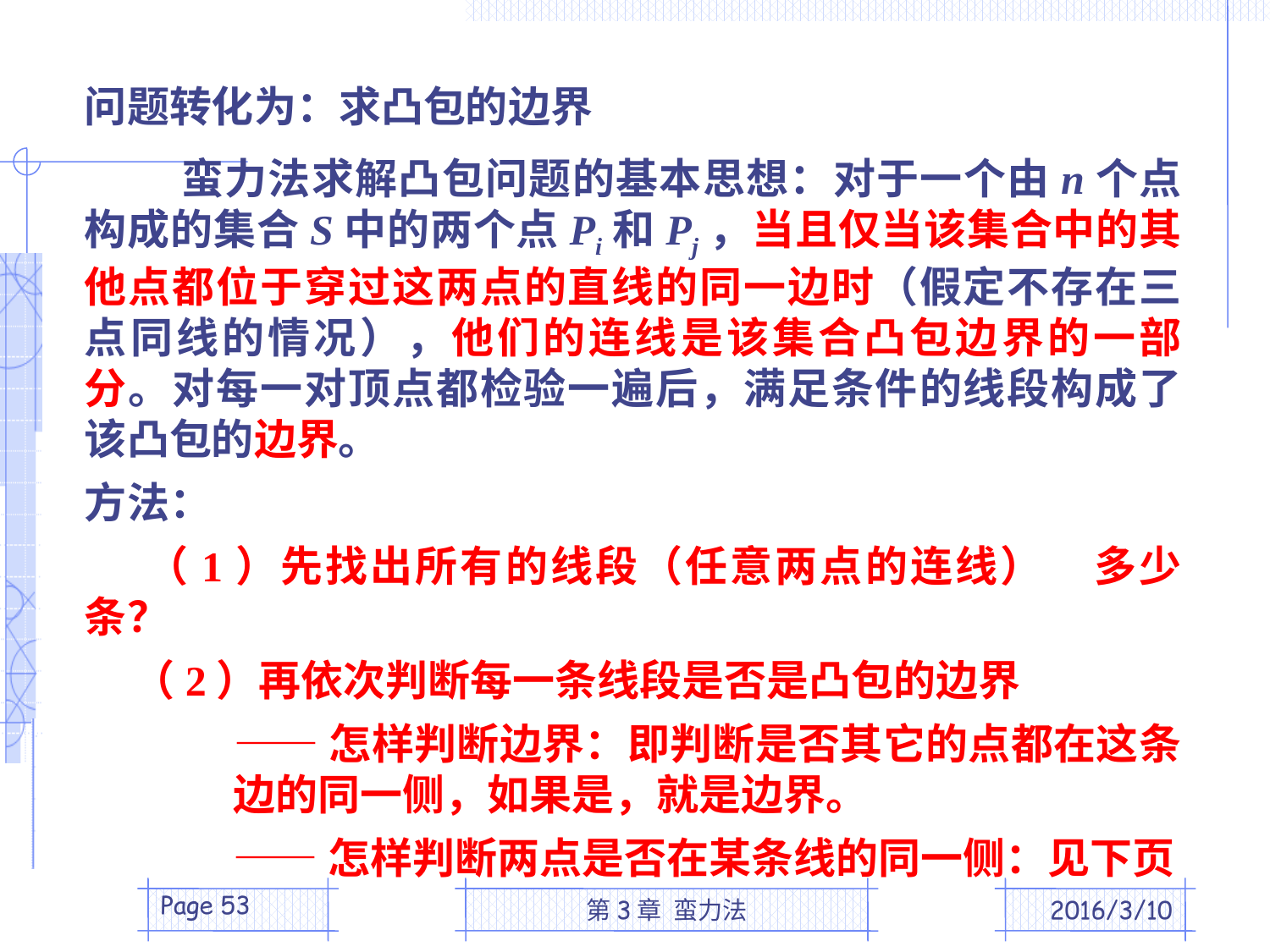

问题转化为：求凸包的边界
        蛮力法求解凸包问题的基本思想：对于一个由n个点构成的集合S中的两个点Pi和Pj，当且仅当该集合中的其他点都位于穿过这两点的直线的同一边时（假定不存在三点同线的情况），他们的连线是该集合凸包边界的一部分。对每一对顶点都检验一遍后，满足条件的线段构成了该凸包的边界。
方法：
    （1）先找出所有的线段（任意两点的连线）    多少条？
    （2）再依次判断每一条线段是否是凸包的边界
	——怎样判断边界：即判断是否其它的点都在这条边的同一侧，如果是，就是边界。
	——怎样判断两点是否在某条线的同一侧：见下页

Page 53
第3章  蛮力法
2016/3/10